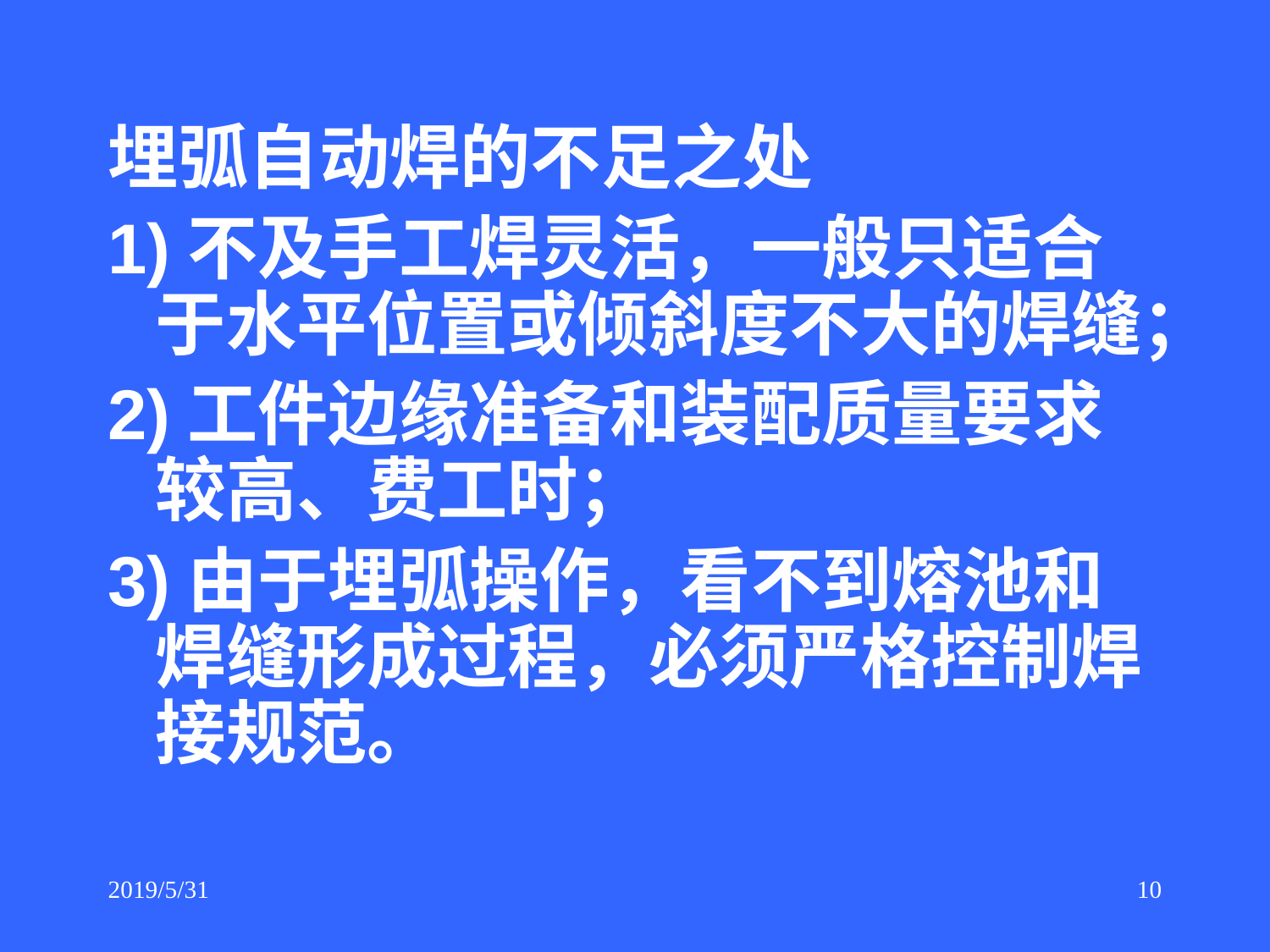

埋弧自动焊的不足之处
1)不及手工焊灵活，一般只适合于水平位置或倾斜度不大的焊缝；
2)工件边缘准备和装配质量要求较高、费工时；
3)由于埋弧操作，看不到熔池和焊缝形成过程，必须严格控制焊接规范。
2019/5/31
10